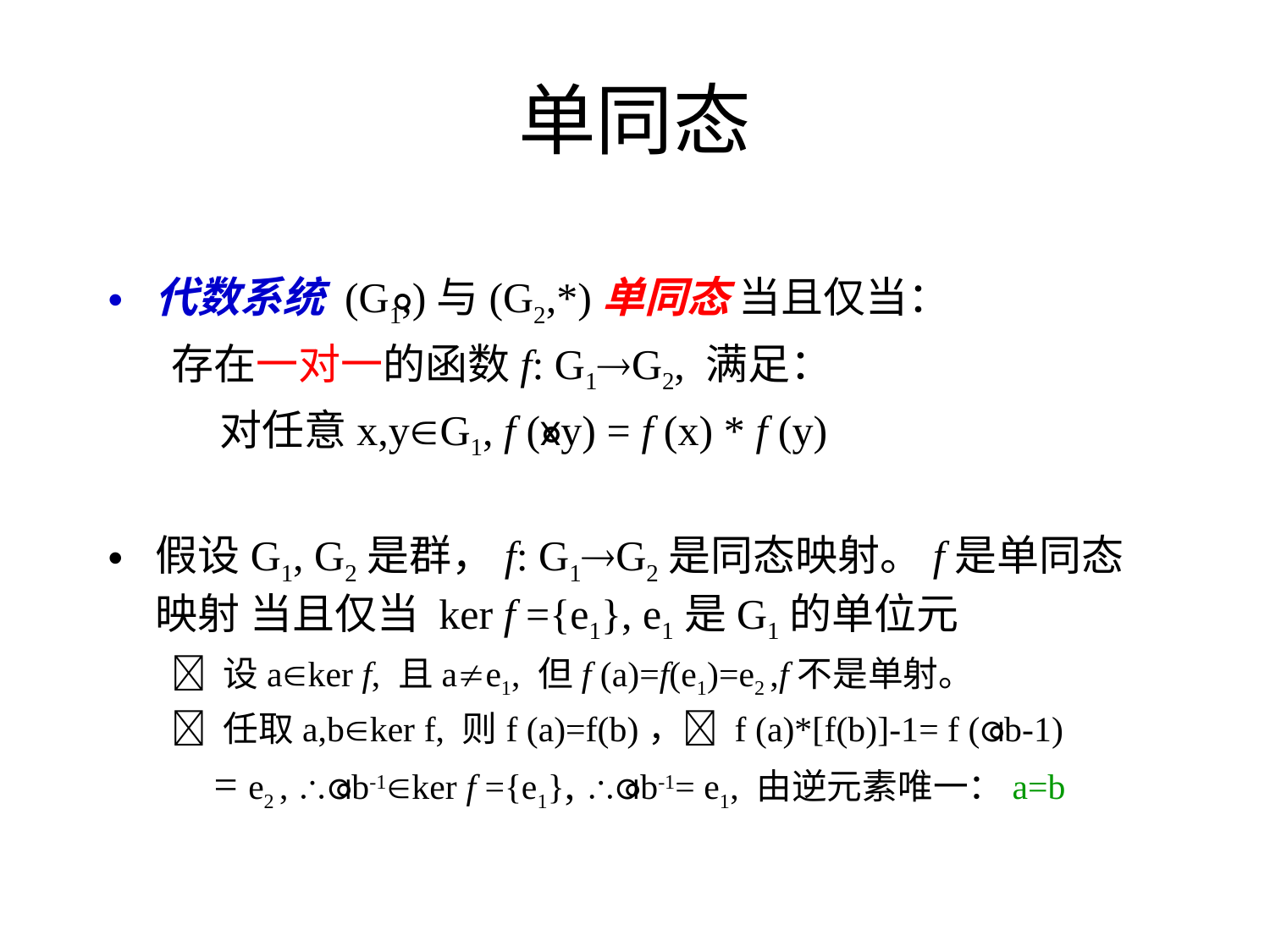

# 单同态
代数系统 (G1,⃘)与(G2,*)单同态 当且仅当：
存在一对一的函数f: G1→G2, 满足：
    对任意x,y∈G1, f (x⃘y) = f (x) * f (y)

假设G1, G2是群，f: G1→G2是同态映射。f是单同态映射 当且仅当 ker f ={e1}, e1是G1的单位元
⇒ 设a∈ker f, 且a≠e1, 但f (a)=f(e1)=e2 ,f不是单射。
⇐ 任取a,b∈ker f, 则f (a)=f(b)，∴ f (a)*[f(b)]-1= f (a⃘b-1)
    = e2 , ∴a⃘b-1∈ker f ={e1}, ∴a⃘b-1= e1, 由逆元素唯一：a=b